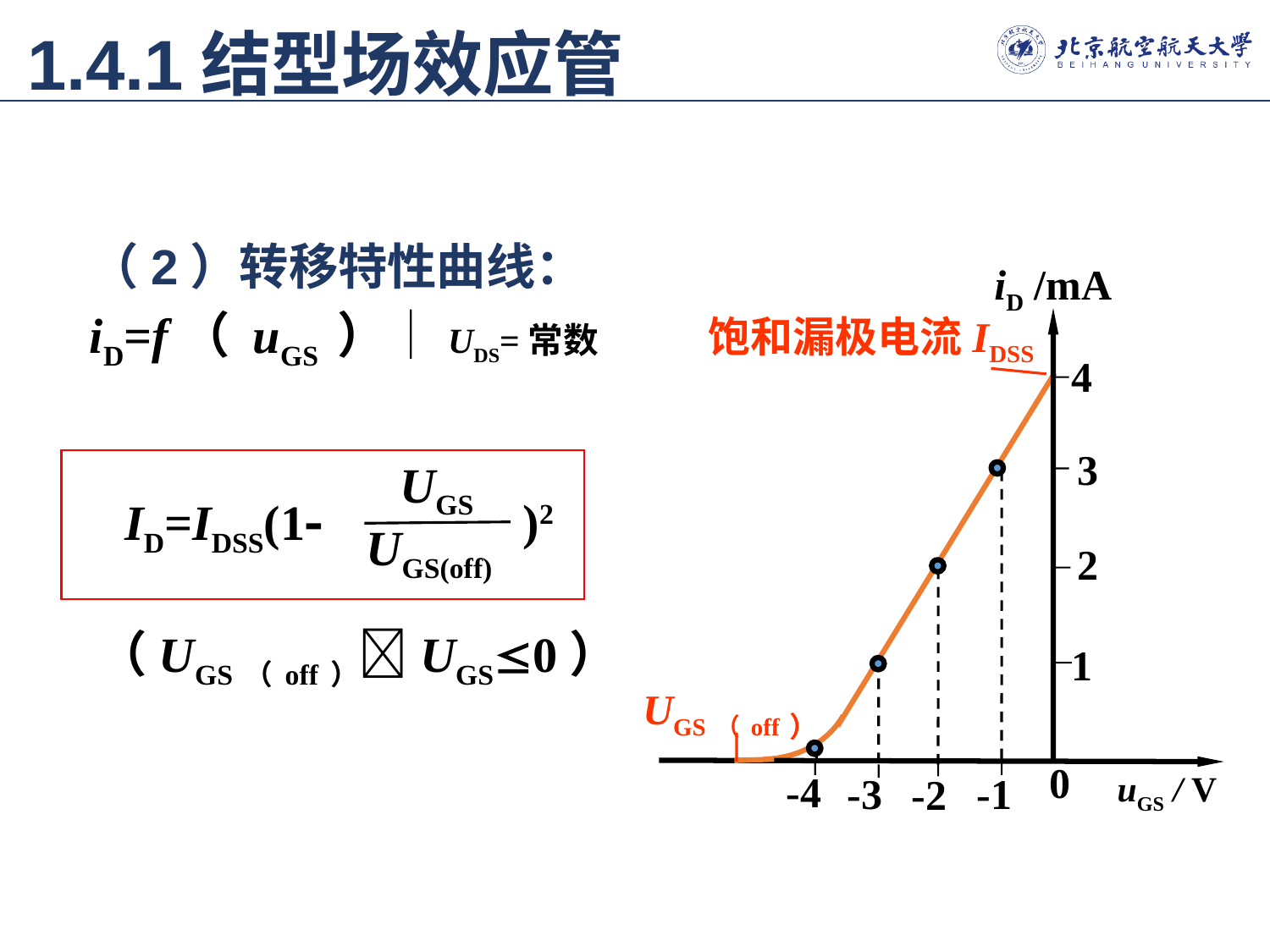

1.4.1结型场效应管
（2）转移特性曲线：
iD=f（ uGS ）│UDS=常数
iD /mA

4

3

2

1

0

-4

uGS / V
-3
-1

-2

饱和漏极电流IDSS

UGS
)2
ID=IDSS(1−
UGS(off)

（UGS（off）≤UGS≤0）
UGS（off）

13